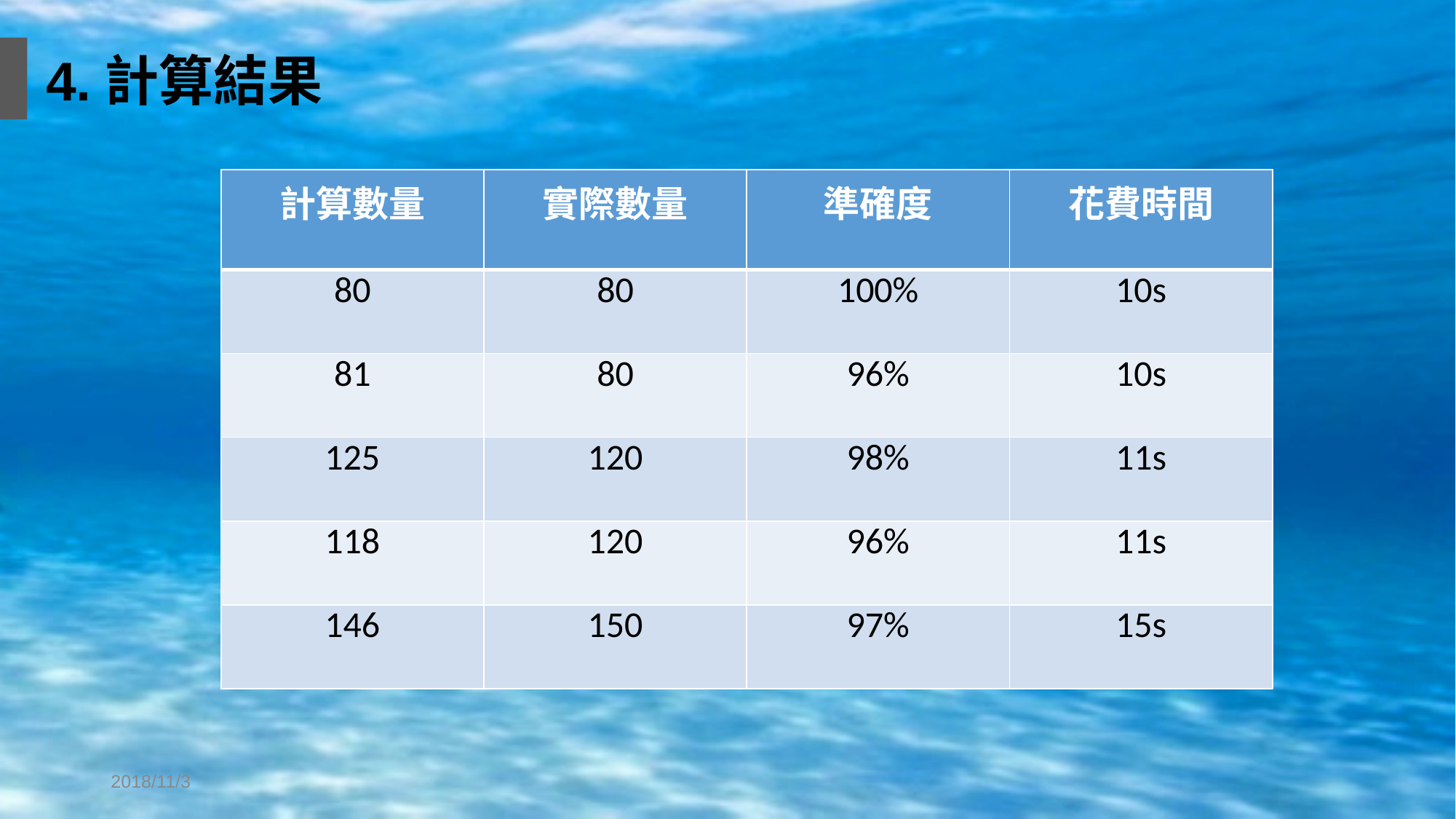

4.計算結果
| 計算數量 | 實際數量 | 準確度 | 花費時間 |
| --- | --- | --- | --- |
| 80 | 80 | 100% | 10s |
| 81 | 80 | 96% | 10s |
| 125 | 120 | 98% | 11s |
| 118 | 120 | 96% | 11s |
| 146 | 150 | 97% | 15s |
2018/11/3